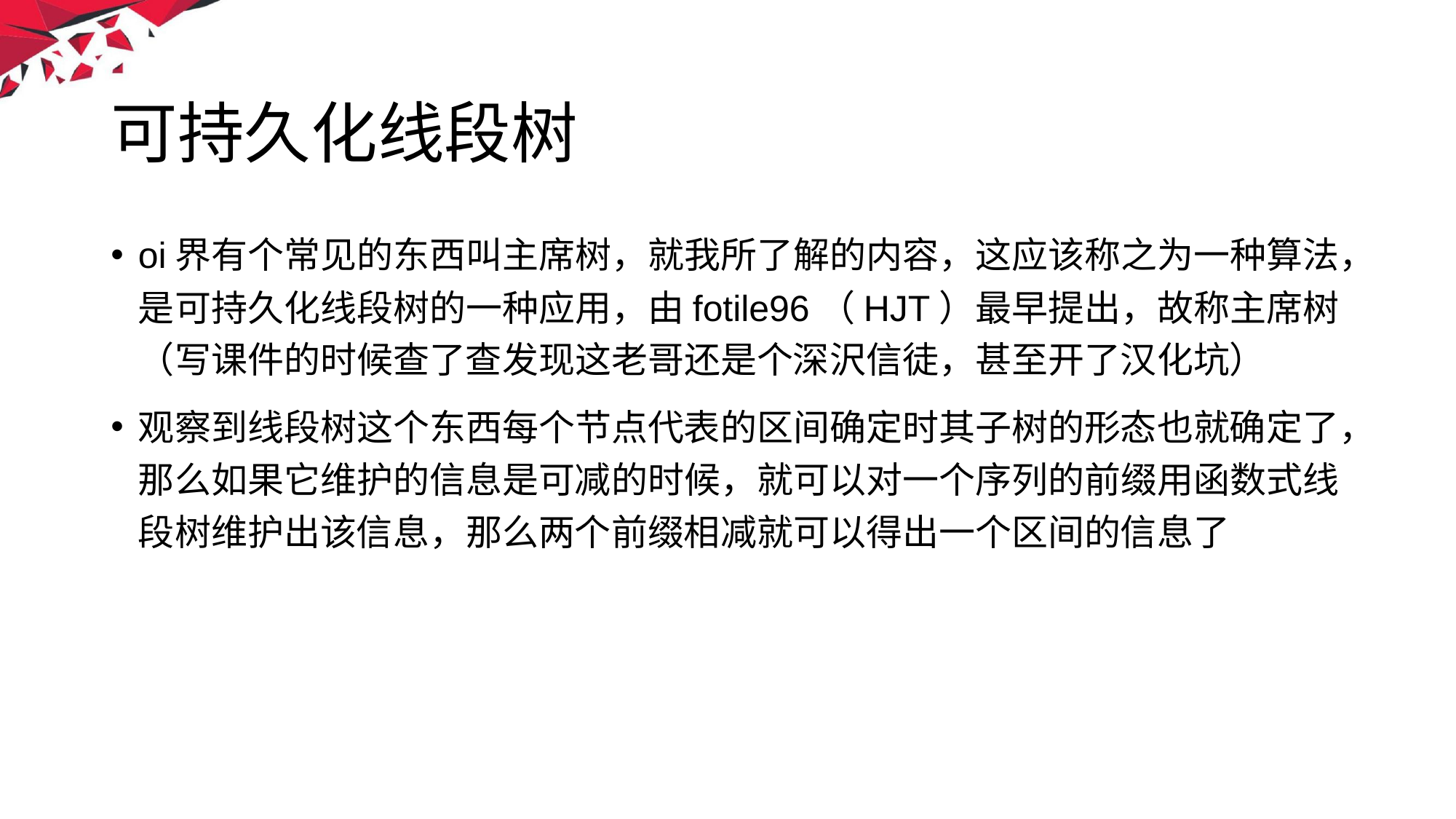

# 可持久化线段树
oi界有个常见的东西叫主席树，就我所了解的内容，这应该称之为一种算法，是可持久化线段树的一种应用，由fotile96（HJT）最早提出，故称主席树（写课件的时候查了查发现这老哥还是个深沢信徒，甚至开了汉化坑）
观察到线段树这个东西每个节点代表的区间确定时其子树的形态也就确定了，那么如果它维护的信息是可减的时候，就可以对一个序列的前缀用函数式线段树维护出该信息，那么两个前缀相减就可以得出一个区间的信息了